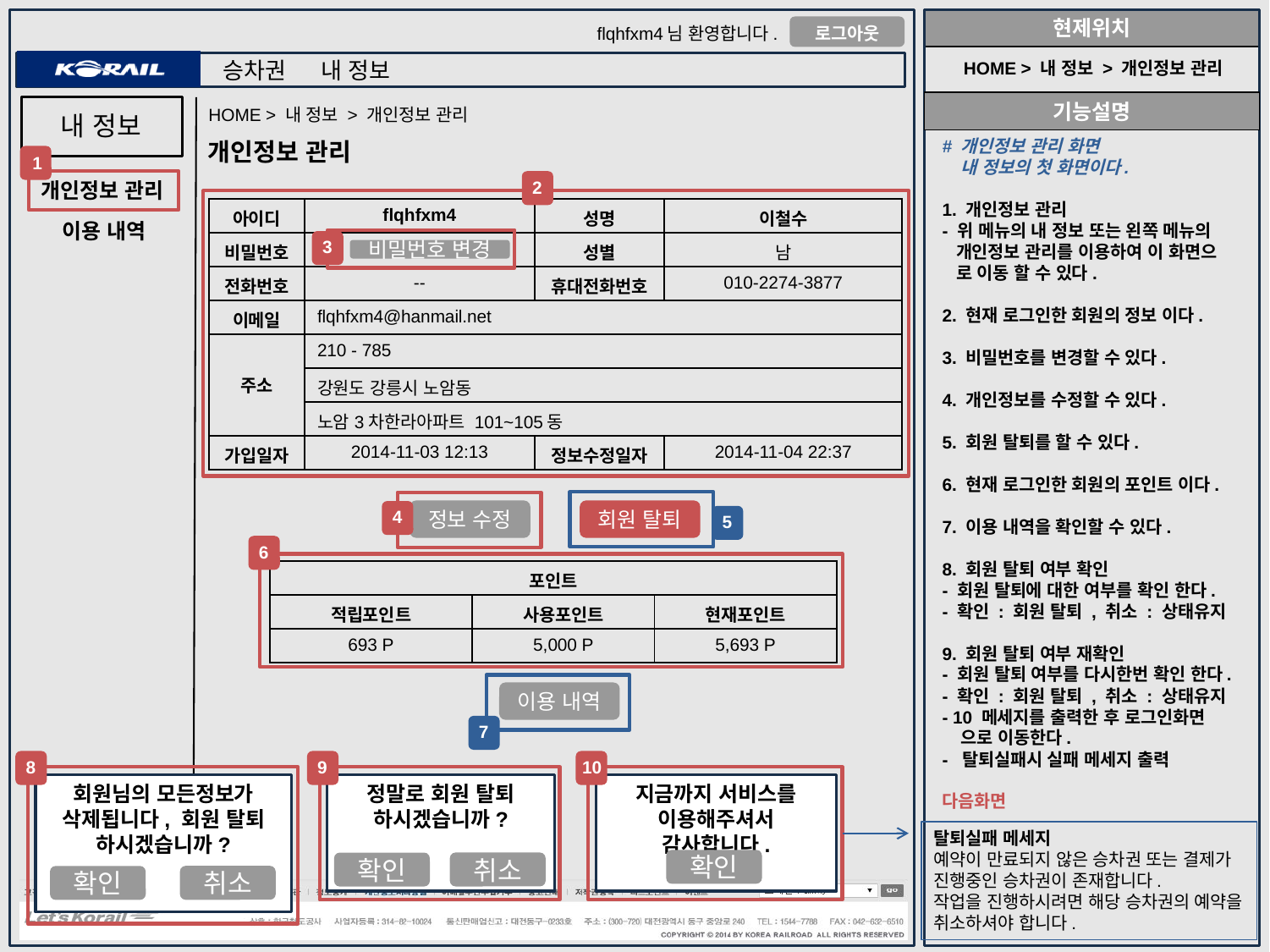

HOME > 내 정보 > 개인정보 관리
HOME > 내 정보 > 개인정보 관리
내 정보
# 개인정보 관리 화면
   내 정보의 첫 화면이다.

1. 개인정보 관리
- 위 메뉴의 내 정보 또는 왼쪽 메뉴의
  개인정보 관리를 이용하여 이 화면으
  로 이동 할 수 있다.

2. 현재 로그인한 회원의 정보 이다.

3. 비밀번호를 변경할 수 있다.

4. 개인정보를 수정할 수 있다.

5. 회원 탈퇴를 할 수 있다.

6. 현재 로그인한 회원의 포인트 이다.

7. 이용 내역을 확인할 수 있다.

8. 회원 탈퇴 여부 확인
- 회원 탈퇴에 대한 여부를 확인 한다.
- 확인 : 회원 탈퇴 , 취소 : 상태유지

9. 회원 탈퇴 여부 재확인
- 회원 탈퇴 여부를 다시한번 확인 한다.
- 확인 : 회원 탈퇴 , 취소 : 상태유지
- 10 메세지를 출력한 후 로그인화면
   으로 이동한다.
-  탈퇴실패시 실패 메세지 출력

다음화면
개인정보 관리

1
2
개인정보 관리

| 아이디 | flqhfxm4 | 성명 | 이철수 |
| --- | --- | --- | --- |
| 비밀번호 |  | 성별 | 남 |
| 전화번호 | -- | 휴대전화번호 | 010-2274-3877 |
| 이메일 | flqhfxm4@hanmail.net |  |  |
| 주소 | 210 - 785 |  |  |
|  | 강원도 강릉시 노암동 |  |  |
|  | 노암3차한라아파트 101~105동 |  |  |
| 가입일자 | 2014-11-03 12:13 | 정보수정일자 | 2014-11-04 22:37 |
이용 내역
3

비밀번호 변경

4
정보 수정
회원 탈퇴

5

6

| 포인트 |  |  |
| --- | --- | --- |
| 적립포인트 | 사용포인트 | 현재포인트 |
| 693 P | 5,000 P | 5,693 P |

이용 내역
7

8
9
10

회원님의 모든정보가 삭제됩니다, 회원 탈퇴 하시겠습니까?
정말로 회원 탈퇴 하시겠습니까?
지금까지 서비스를 이용해주셔서 감사합니다.
탈퇴실패 메세지
예약이 만료되지 않은 승차권 또는 결제가 진행중인 승차권이 존재합니다.
작업을 진행하시려면 해당 승차권의 예약을 취소하셔야 합니다.
확인
취소
확인
취소
확인